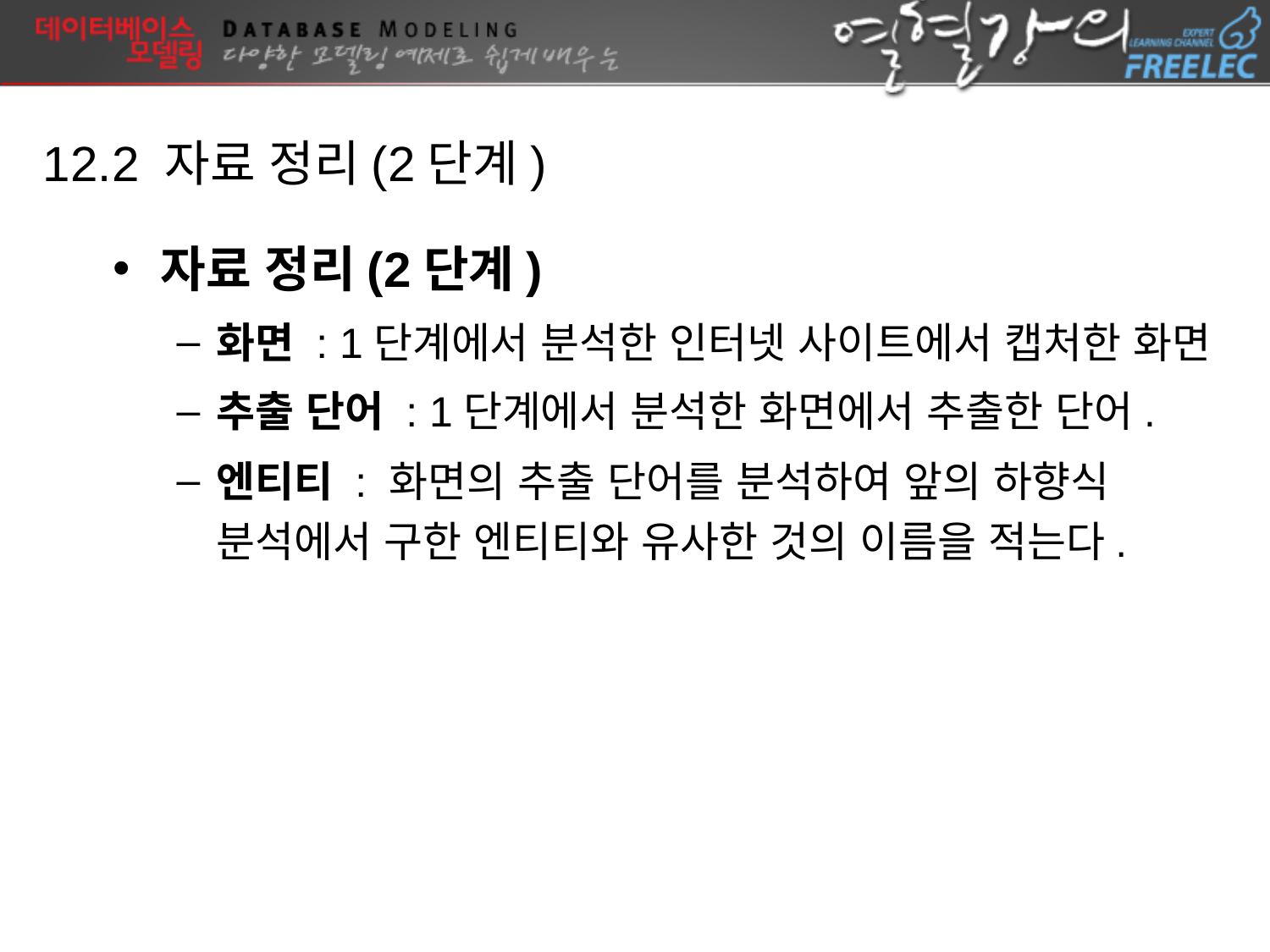

12.2 자료 정리(2단계)
자료 정리(2단계)
화면 : 1단계에서 분석한 인터넷 사이트에서 캡처한 화면
추출 단어 : 1단계에서 분석한 화면에서 추출한 단어.
엔티티 : 화면의 추출 단어를 분석하여 앞의 하향식 분석에서 구한 엔티티와 유사한 것의 이름을 적는다.